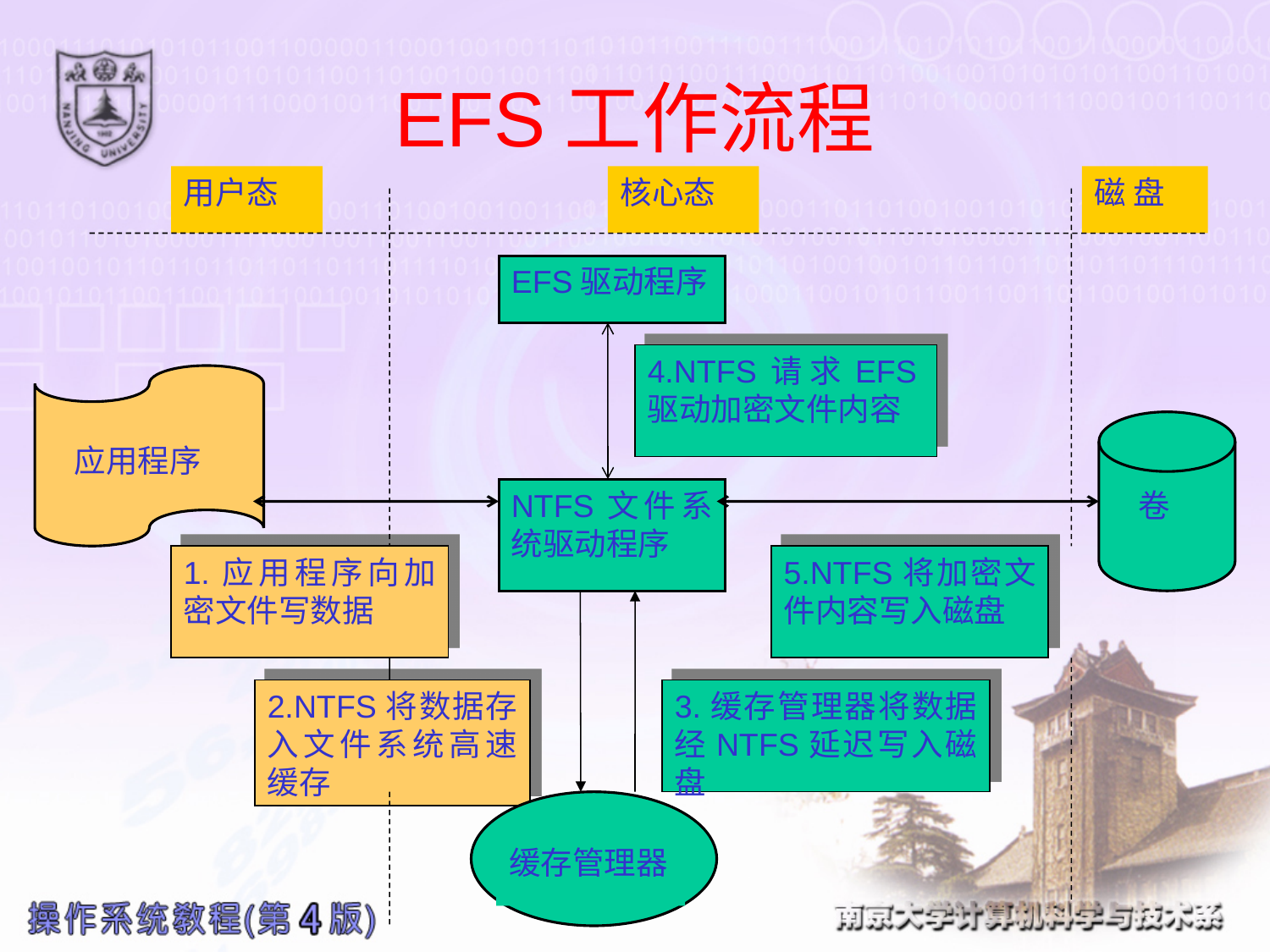

# EFS工作流程
用户态
核心态
磁 盘

EFS驱动程序

4.NTFS请求EFS驱动加密文件内容

应用程序
NTFS文件系统驱动程序
卷

1.应用程序向加密文件写数据
5.NTFS将加密文件内容写入磁盘

2.NTFS将数据存入文件系统高速缓存
3.缓存管理器将数据经NTFS延迟写入磁盘

缓存管理器